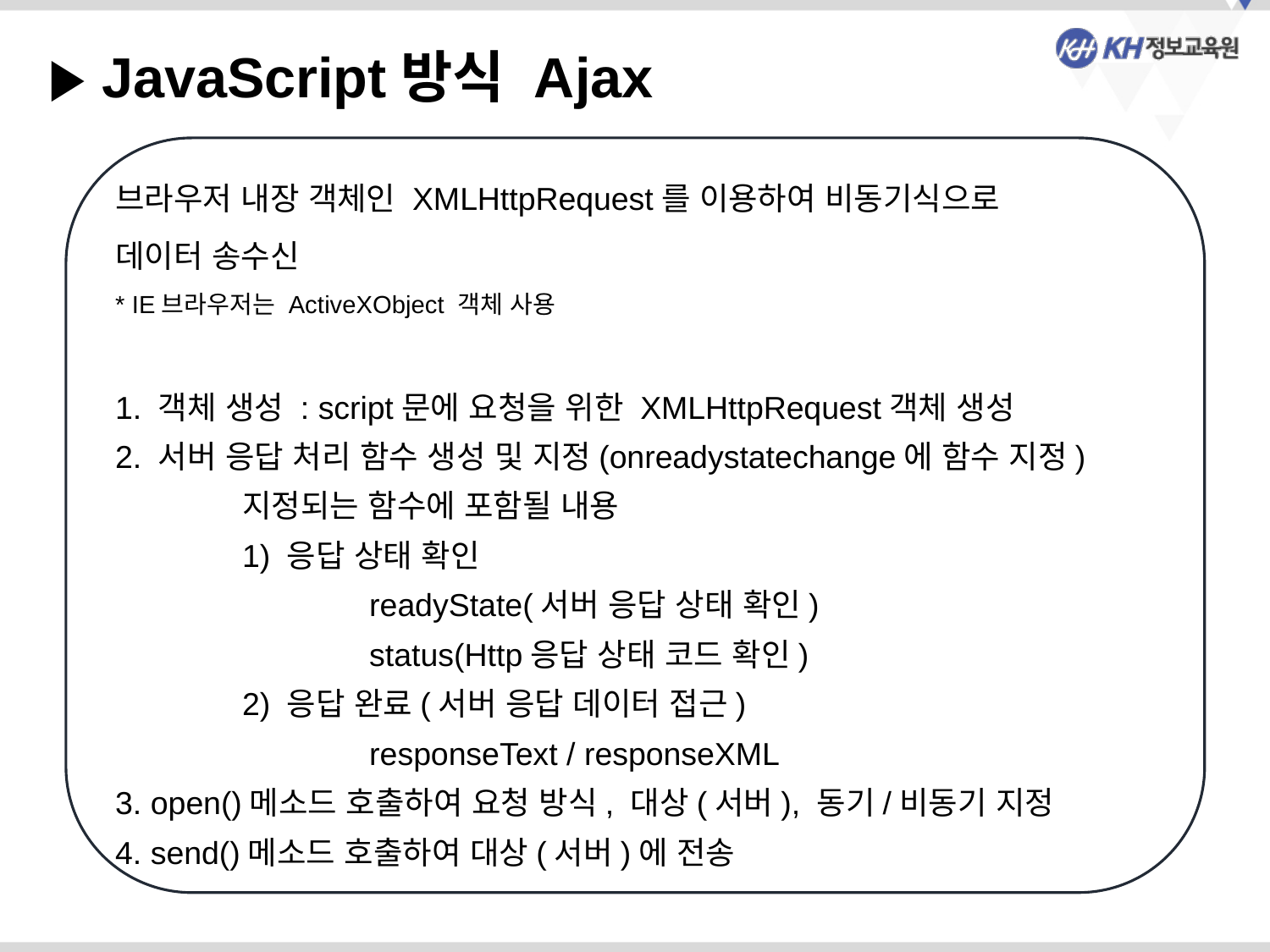

▶ JavaScript방식 Ajax
브라우저 내장 객체인 XMLHttpRequest를 이용하여 비동기식으로
데이터 송수신
* IE브라우저는 ActiveXObject 객체 사용

1. 객체 생성 : script문에 요청을 위한 XMLHttpRequest객체 생성
2. 서버 응답 처리 함수 생성 및 지정(onreadystatechange에 함수 지정)
	지정되는 함수에 포함될 내용
	1) 응답 상태 확인
		readyState(서버 응답 상태 확인)
		status(Http응답 상태 코드 확인)
	2) 응답 완료(서버 응답 데이터 접근)
		responseText / responseXML
3. open()메소드 호출하여 요청 방식, 대상(서버), 동기/비동기 지정
4. send()메소드 호출하여 대상(서버)에 전송